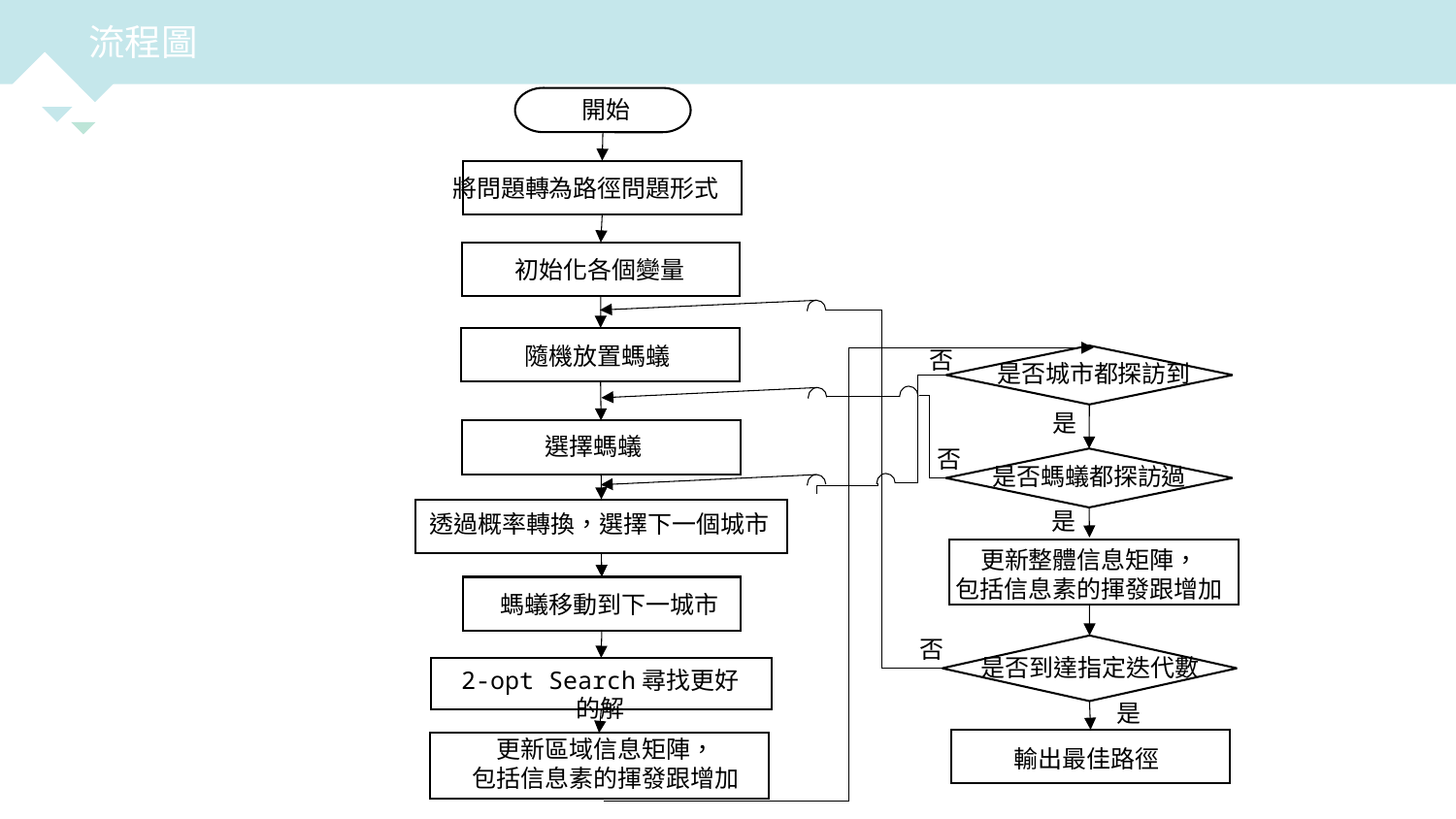

流程圖

開始

   將問題轉為路徑問題形式

初始化各個變量

隨機放置螞蟻
否

是否城市都探訪到

是

選擇螞蟻
否

是否螞蟻都探訪過

是

透過概率轉換，選擇下一個城市
更新整體信息矩陣，
包括信息素的揮發跟增加

螞蟻移動到下一城市
否

是否到達指定迭代數
2-opt Search尋找更好的解

是
更新區域信息矩陣，
包括信息素的揮發跟增加

輸出最佳路徑